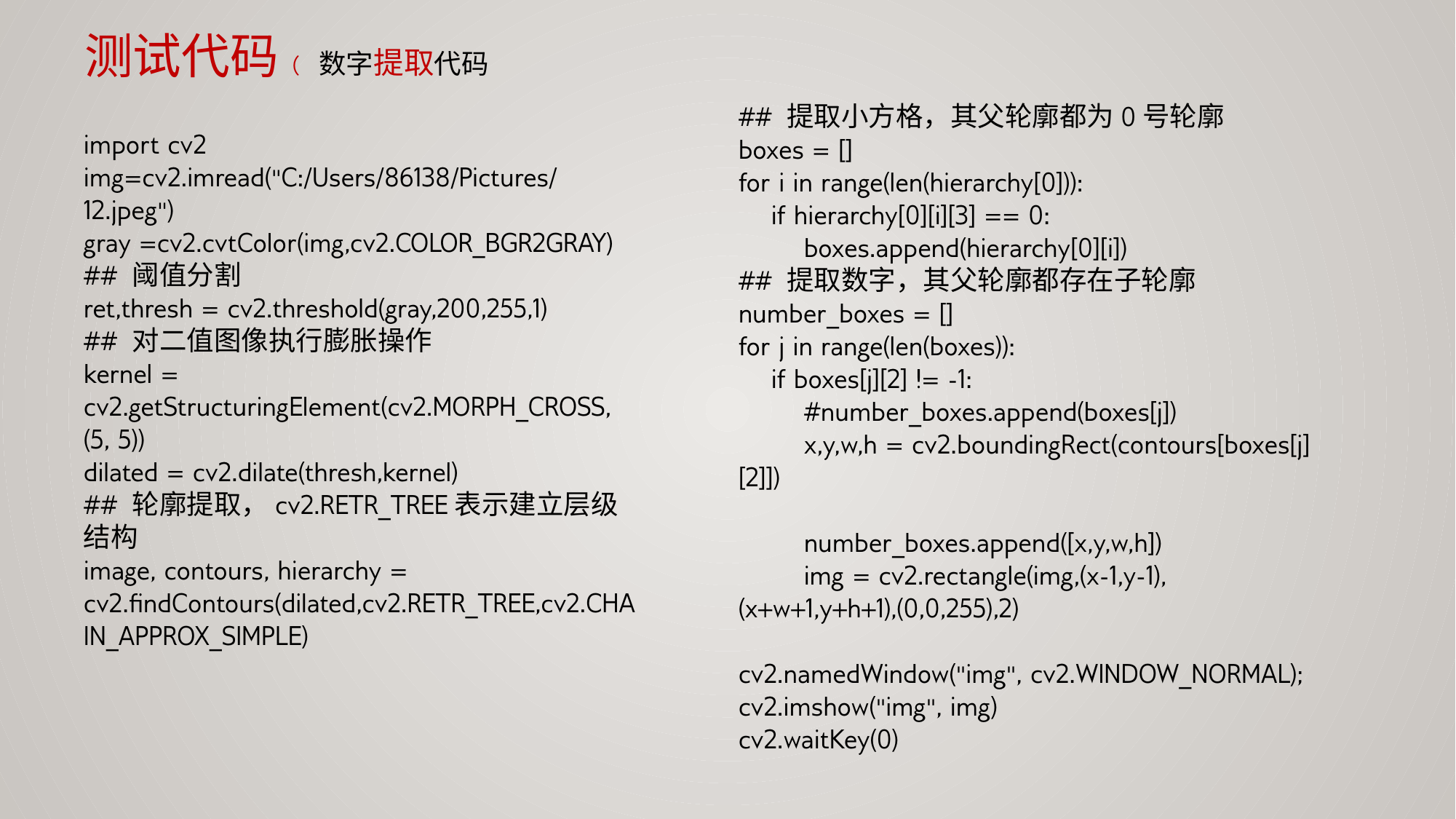

# 测试代码（    数字提取代码
## 提取小方格，其父轮廓都为0号轮廓
boxes = []
for i in range(len(hierarchy[0])):
    if hierarchy[0][i][3] == 0:
        boxes.append(hierarchy[0][i])
## 提取数字，其父轮廓都存在子轮廓
number_boxes = []
for j in range(len(boxes)):
    if boxes[j][2] != -1:
        #number_boxes.append(boxes[j])
        x,y,w,h = cv2.boundingRect(contours[boxes[j][2]])

        number_boxes.append([x,y,w,h])
        img = cv2.rectangle(img,(x-1,y-1),(x+w+1,y+h+1),(0,0,255),2)

cv2.namedWindow("img", cv2.WINDOW_NORMAL);
cv2.imshow("img", img)
cv2.waitKey(0)

import cv2
img=cv2.imread("C:/Users/86138/Pictures/12.jpeg")
gray =cv2.cvtColor(img,cv2.COLOR_BGR2GRAY)
## 阈值分割
ret,thresh = cv2.threshold(gray,200,255,1)
## 对二值图像执行膨胀操作
kernel = cv2.getStructuringElement(cv2.MORPH_CROSS,(5, 5))
dilated = cv2.dilate(thresh,kernel)
## 轮廓提取，cv2.RETR_TREE表示建立层级结构
image, contours, hierarchy = cv2.findContours(dilated,cv2.RETR_TREE,cv2.CHAIN_APPROX_SIMPLE)